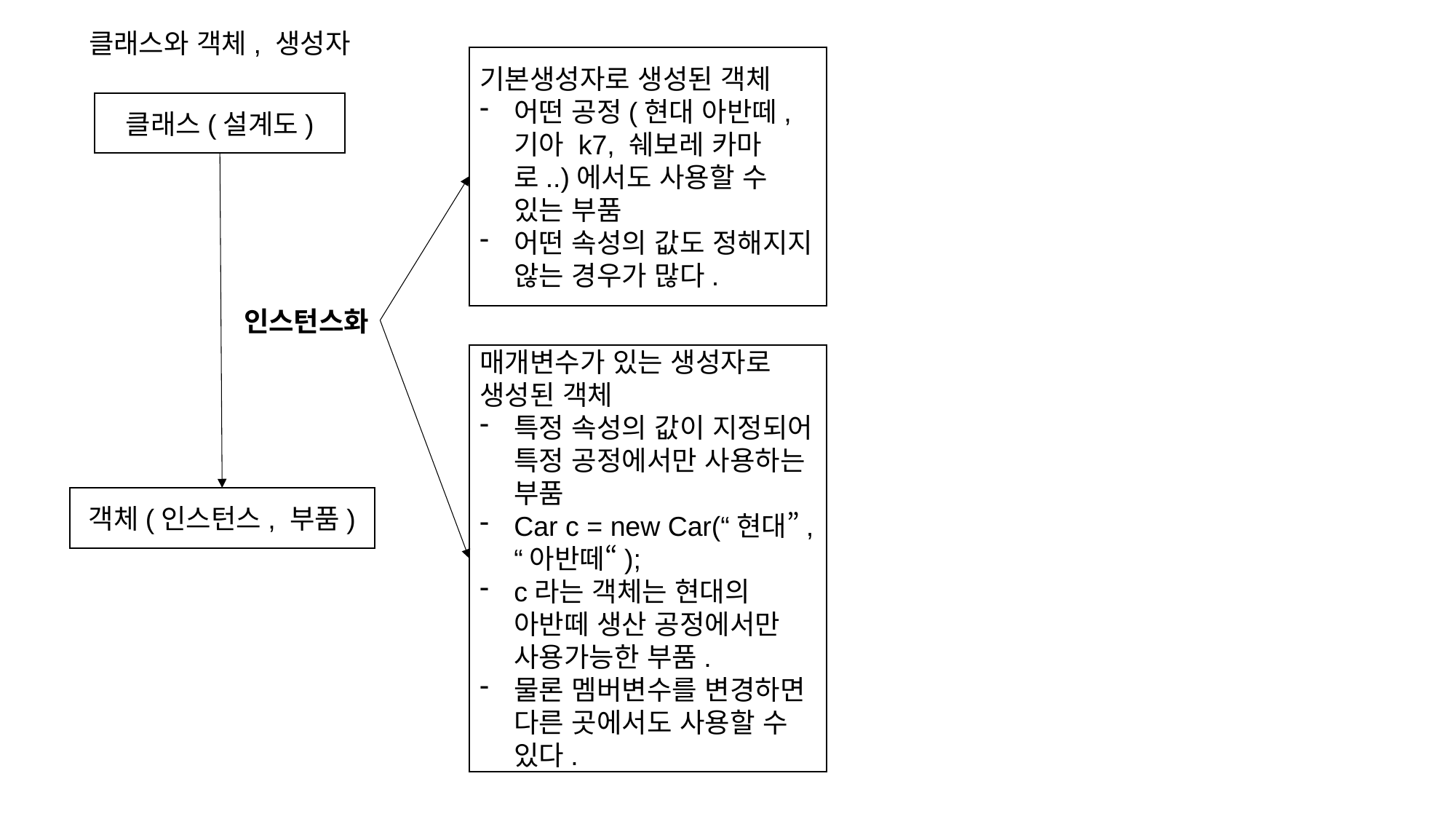

클래스와 객체, 생성자
기본생성자로 생성된 객체
어떤 공정(현대 아반떼, 기아 k7, 쉐보레 카마로..)에서도 사용할 수 있는 부품
어떤 속성의 값도 정해지지 않는 경우가 많다.
클래스(설계도)
인스턴스화
매개변수가 있는 생성자로 생성된 객체
특정 속성의 값이 지정되어 특정 공정에서만 사용하는 부품
Car c = new Car(“현대”, “아반떼“);
c라는 객체는 현대의 아반떼 생산 공정에서만 사용가능한 부품.
물론 멤버변수를 변경하면 다른 곳에서도 사용할 수 있다.
객체(인스턴스, 부품)